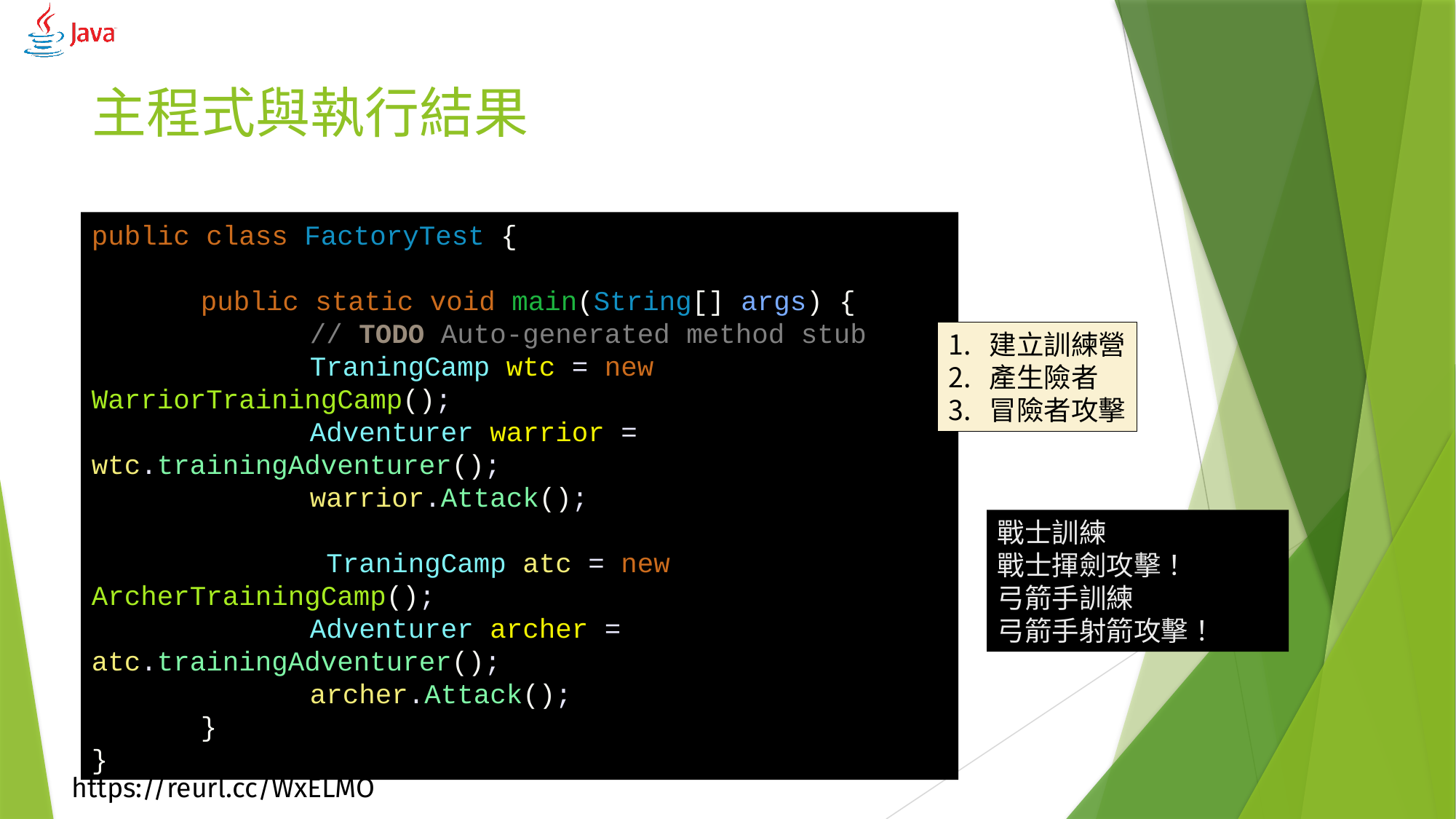

# 主程式與執行結果
public class FactoryTest {
	public static void main(String[] args) {
		// TODO Auto-generated method stub
		TraningCamp wtc = new WarriorTrainingCamp();
		Adventurer warrior = wtc.trainingAdventurer();
		warrior.Attack();

		 TraningCamp atc = new ArcherTrainingCamp();
		Adventurer archer = atc.trainingAdventurer();
		archer.Attack();
	}
}
建立訓練營
產生險者
冒險者攻擊
戰士訓練
戰士揮劍攻擊！
弓箭手訓練
弓箭手射箭攻擊！